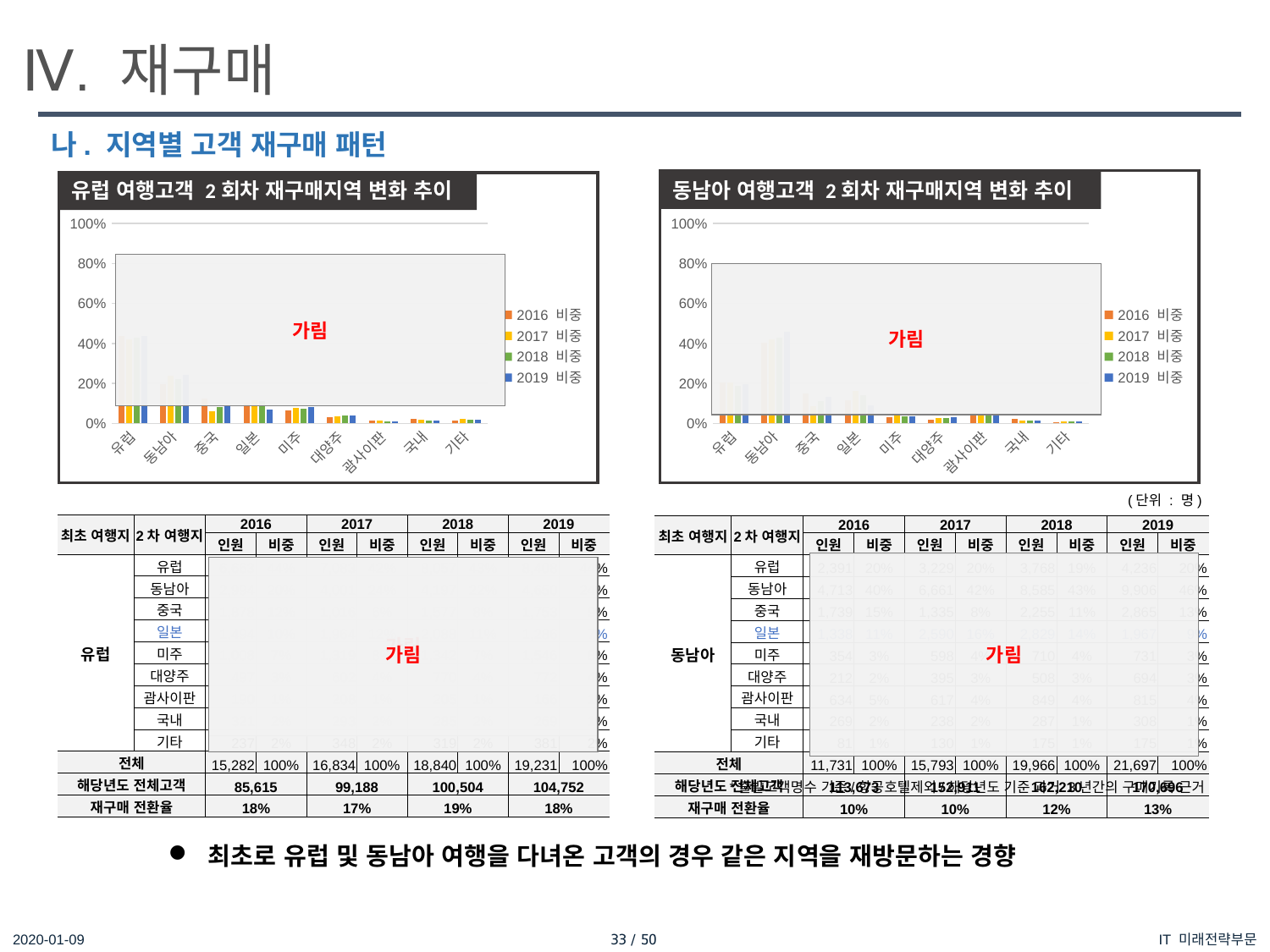

Ⅳ. 재구매
나. 지역별 고객 재구매 패턴

동남아 여행고객 2회차 재구매지역 변화 추이
유럽 여행고객 2회차 재구매지역 변화 추이

연도별 선행예약 추이(20대)

[unsupported chart]

[unsupported chart]

가림
가림
(단위 : 명)
| 최초 여행지 | 2차 여행지 | 2016 |  | 2017 |  | 2018 |  | 2019 |  |
| --- | --- | --- | --- | --- | --- | --- | --- | --- | --- |
|  |  | 인원 | 비중 | 인원 | 비중 | 인원 | 비중 | 인원 | 비중 |
| 유럽 | 유럽 | 6,663 | 44% | 7,083 | 42% | 8,057 | 43% | 8,408 | 44% |
|  | 동남아 | 2,994 | 20% | 4,001 | 24% | 4,197 | 22% | 4,650 | 24% |
|  | 중국 | 1,878 | 12% | 1,016 | 6% | 1,577 | 8% | 1,753 | 9% |
|  | 일본 | 1,494 | 10% | 1,964 | 12% | 2,088 | 11% | 1,286 | 7% |
|  | 미주 | 1,008 | 7% | 1,319 | 8% | 1,342 | 7% | 1,546 | 8% |
|  | 대양주 | 497 | 3% | 602 | 4% | 770 | 4% | 772 | 4% |
|  | 괌사이판 | 190 | 1% | 208 | 1% | 205 | 1% | 166 | 1% |
|  | 국내 | 321 | 2% | 293 | 2% | 285 | 2% | 269 | 1% |
|  | 기타 | 237 | 2% | 348 | 2% | 319 | 2% | 381 | 2% |
| 전체 |  | 15,282 | 100% | 16,834 | 100% | 18,840 | 100% | 19,231 | 100% |
| 해당년도 전체고객 |  | 85,615 |  | 99,188 |  | 100,504 |  | 104,752 |  |
| 재구매 전환율 |  | 18% |  | 17% |  | 19% |  | 18% |  |
| 최초 여행지 | 2차 여행지 | 2016 |  | 2017 |  | 2018 |  | 2019 |  |
| --- | --- | --- | --- | --- | --- | --- | --- | --- | --- |
|  |  | 인원 | 비중 | 인원 | 비중 | 인원 | 비중 | 인원 | 비중 |
| 동남아 | 유럽 | 2,391 | 20% | 3,229 | 20% | 3,768 | 19% | 4,236 | 20% |
|  | 동남아 | 4,713 | 40% | 6,661 | 42% | 8,585 | 43% | 9,906 | 46% |
|  | 중국 | 1,739 | 15% | 1,335 | 8% | 2,255 | 11% | 2,865 | 13% |
|  | 일본 | 1,338 | 11% | 2,590 | 16% | 2,829 | 14% | 1,967 | 9% |
|  | 미주 | 354 | 3% | 598 | 4% | 710 | 4% | 731 | 3% |
|  | 대양주 | 212 | 2% | 395 | 3% | 508 | 3% | 694 | 3% |
|  | 괌사이판 | 634 | 5% | 617 | 4% | 849 | 4% | 815 | 4% |
|  | 국내 | 269 | 2% | 238 | 2% | 287 | 1% | 308 | 1% |
|  | 기타 | 81 | 1% | 130 | 1% | 175 | 1% | 175 | 1% |
| 전체 |  | 11,731 | 100% | 15,793 | 100% | 19,966 | 100% | 21,697 | 100% |
| 해당년도 전체고객 |  | 113,673 |  | 152,911 |  | 162,210 |  | 170,696 |  |
| 재구매 전환율 |  | 10% |  | 10% |  | 12% |  | 13% |  |
가림
가림
가림
*출발고객명수 기준/항공호텔제외/해당년도 기준 과거 3년간의 구매기록 근거
최초로 유럽 및 동남아 여행을 다녀온 고객의 경우 같은 지역을 재방문하는 경향
IT 미래전략부문
33 / 50
2020-01-09